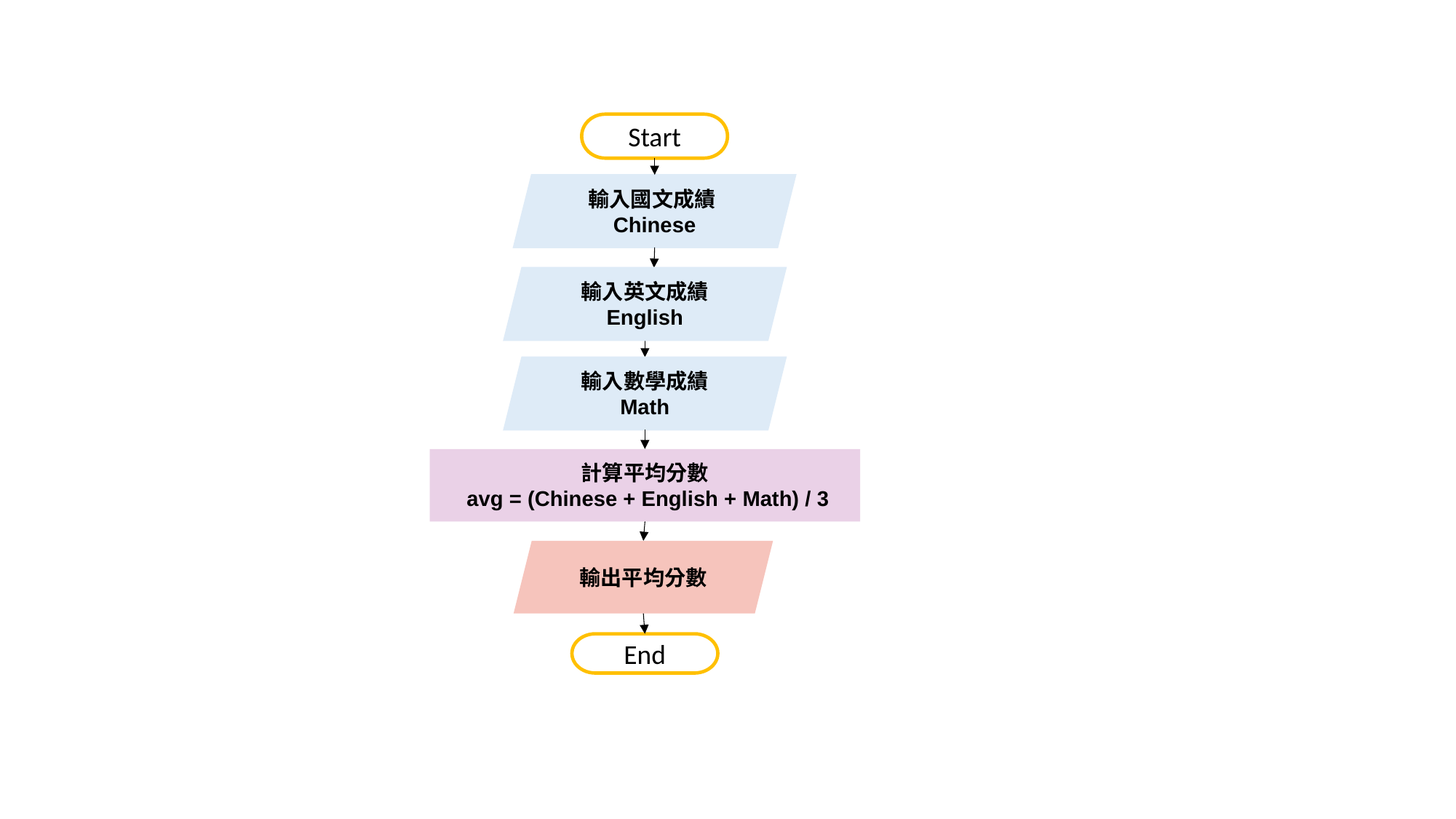

Start
輸入國文成績Chinese
輸入英文成績
English
輸入數學成績
Math
計算平均分數
 avg = (Chinese + English + Math) / 3
輸出平均分數
End